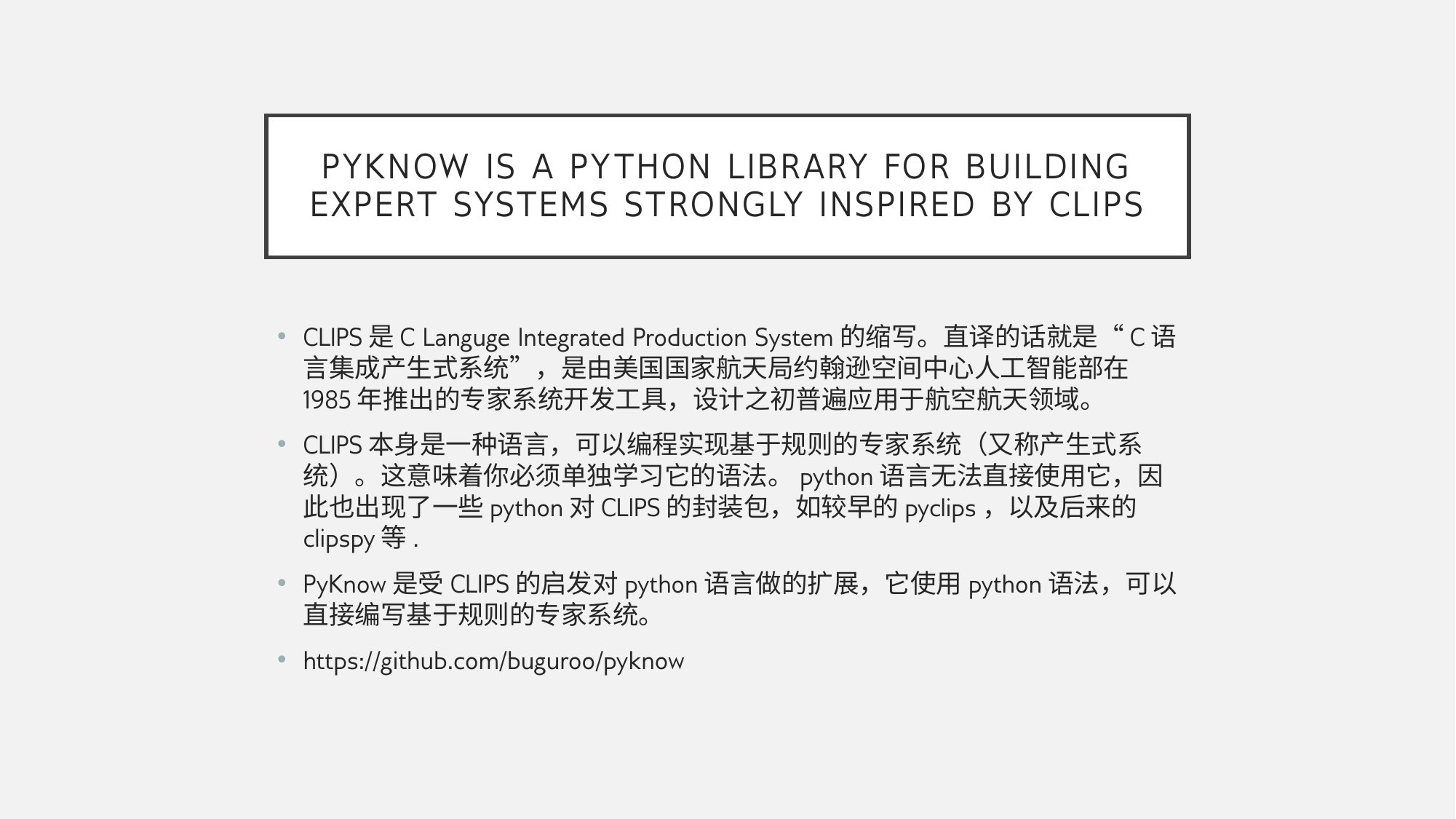

# PyKnow is a Python library for building expert systems strongly inspired by CLIPS
CLIPS是C Languge Integrated Production System的缩写。直译的话就是“C语言集成产生式系统”，是由美国国家航天局约翰逊空间中心人工智能部在1985年推出的专家系统开发工具，设计之初普遍应用于航空航天领域。
CLIPS本身是一种语言，可以编程实现基于规则的专家系统（又称产生式系统）。这意味着你必须单独学习它的语法。python语言无法直接使用它，因此也出现了一些python对CLIPS的封装包，如较早的pyclips，以及后来的clipspy等.
PyKnow是受CLIPS的启发对python语言做的扩展，它使用python语法，可以直接编写基于规则的专家系统。
https://github.com/buguroo/pyknow